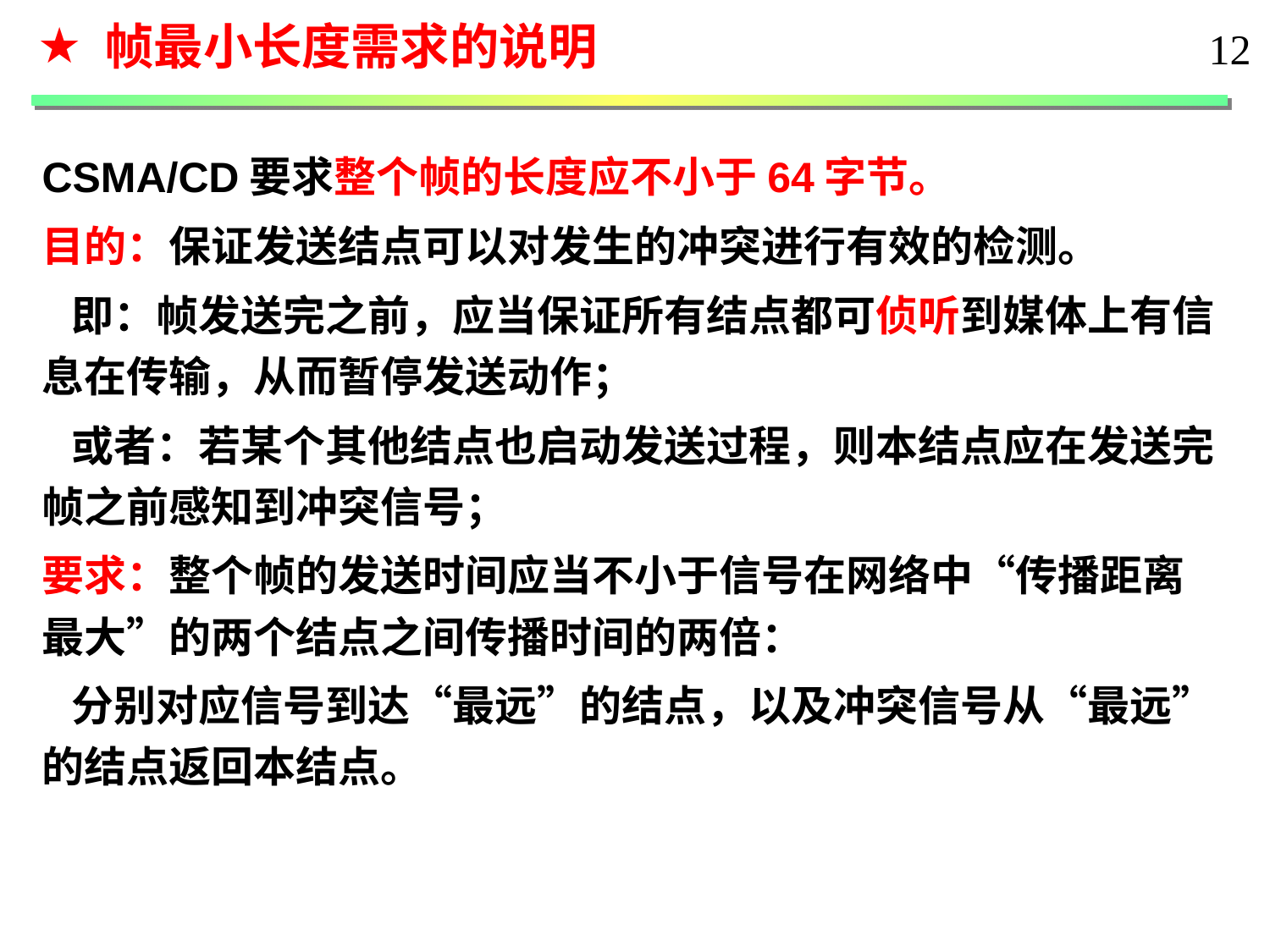

帧最小长度需求的说明
12

CSMA/CD要求整个帧的长度应不小于64字节。
目的：保证发送结点可以对发生的冲突进行有效的检测。
  即：帧发送完之前，应当保证所有结点都可侦听到媒体上有信息在传输，从而暂停发送动作；
  或者：若某个其他结点也启动发送过程，则本结点应在发送完帧之前感知到冲突信号；
要求：整个帧的发送时间应当不小于信号在网络中“传播距离最大”的两个结点之间传播时间的两倍：
  分别对应信号到达“最远”的结点，以及冲突信号从“最远”的结点返回本结点。